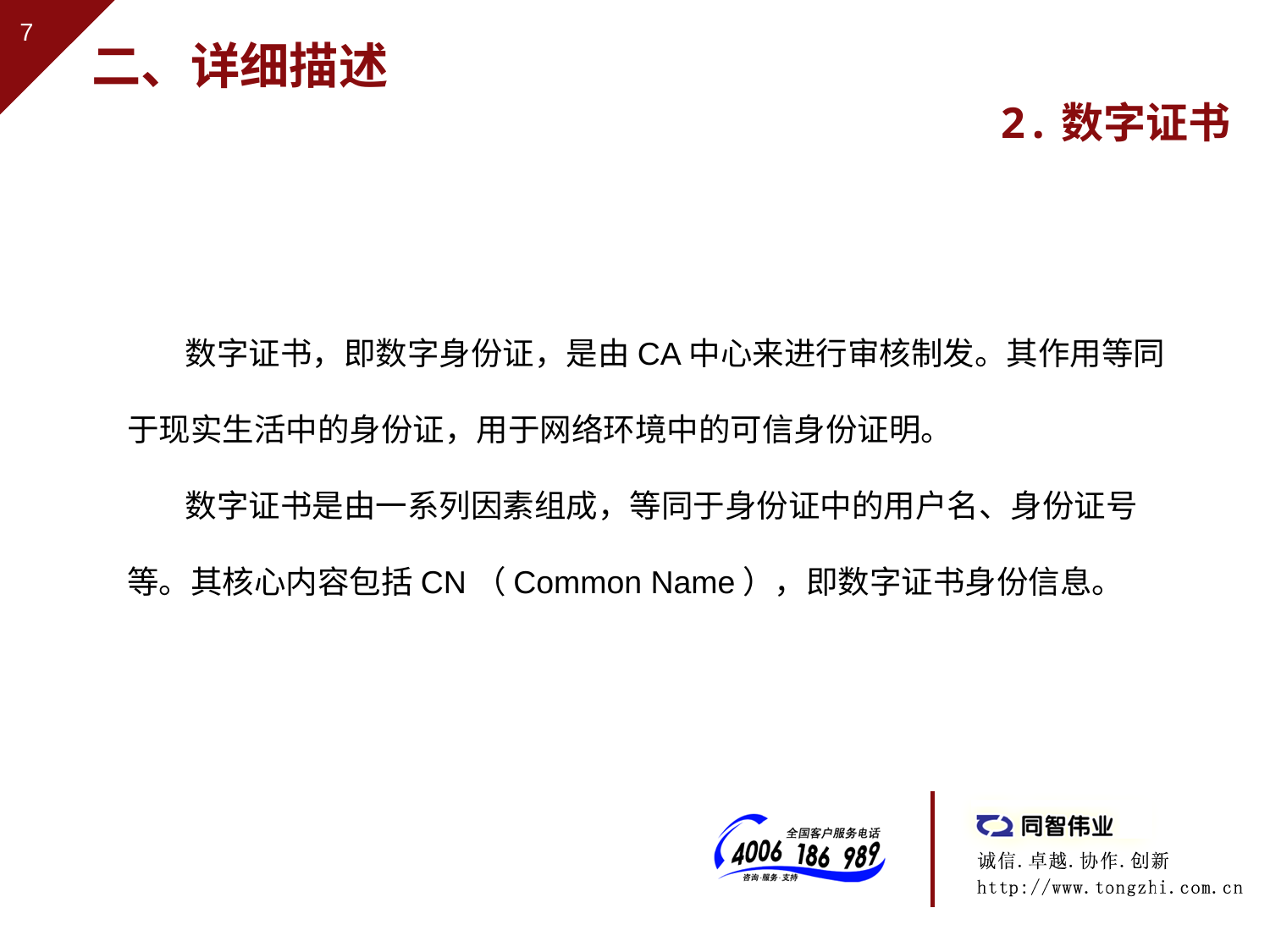

# 二、详细描述
2.数字证书
       数字证书，即数字身份证，是由CA中心来进行审核制发。其作用等同于现实生活中的身份证，用于网络环境中的可信身份证明。
       数字证书是由一系列因素组成，等同于身份证中的用户名、身份证号等。其核心内容包括CN（Common Name），即数字证书身份信息。